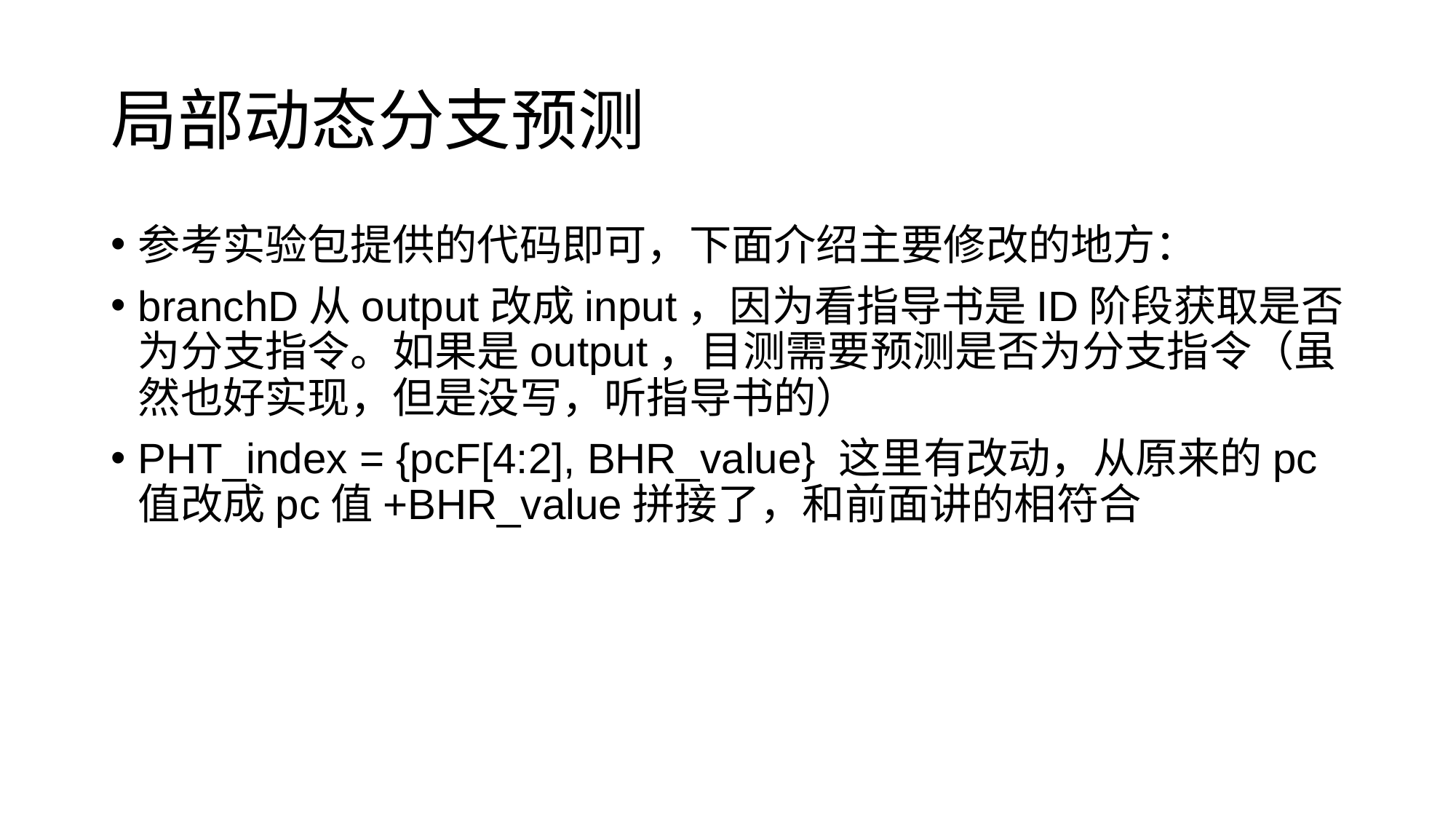

# 局部动态分支预测
参考实验包提供的代码即可，下面介绍主要修改的地方：
branchD从output改成input，因为看指导书是ID阶段获取是否为分支指令。如果是output，目测需要预测是否为分支指令（虽然也好实现，但是没写，听指导书的）
PHT_index = {pcF[4:2], BHR_value} 这里有改动，从原来的pc值改成pc值+BHR_value拼接了，和前面讲的相符合